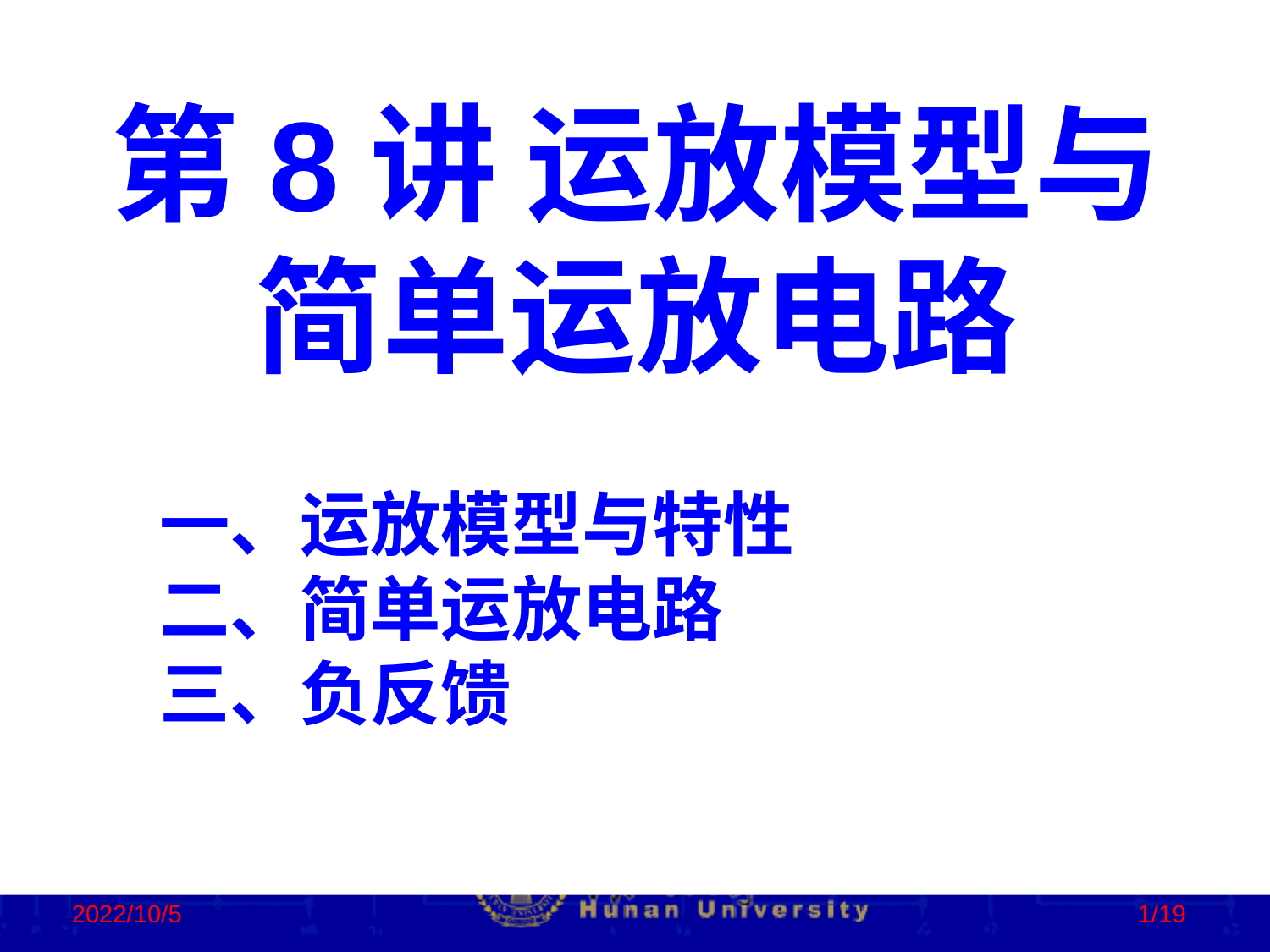

第8讲 运放模型与
简单运放电路
一、运放模型与特性
二、简单运放电路
三、负反馈
2022/10/5
1/19